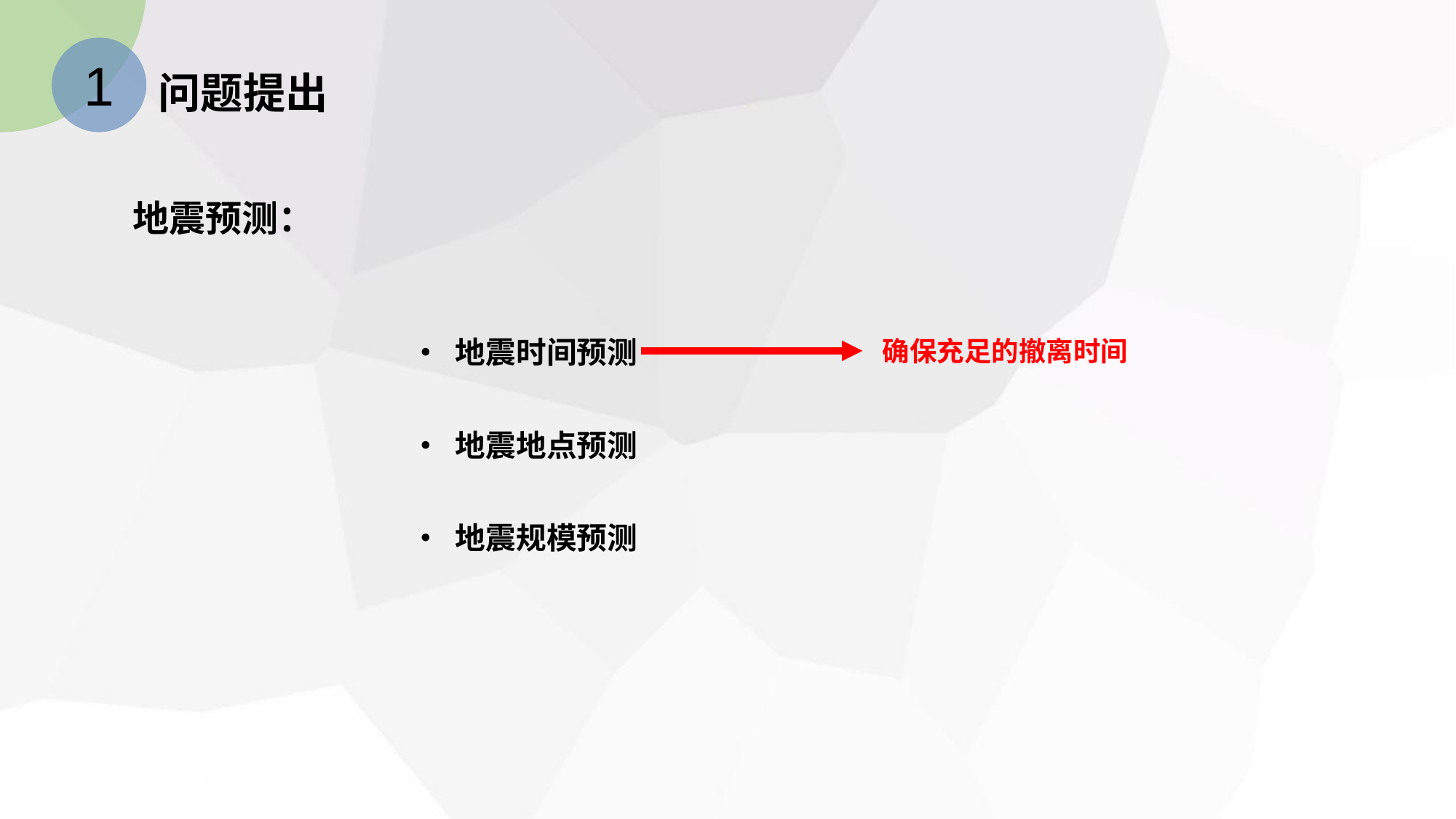

1
问题提出
地震预测：
• 地震时间预测
确保充足的撤离时间
• 地震地点预测
• 地震规模预测